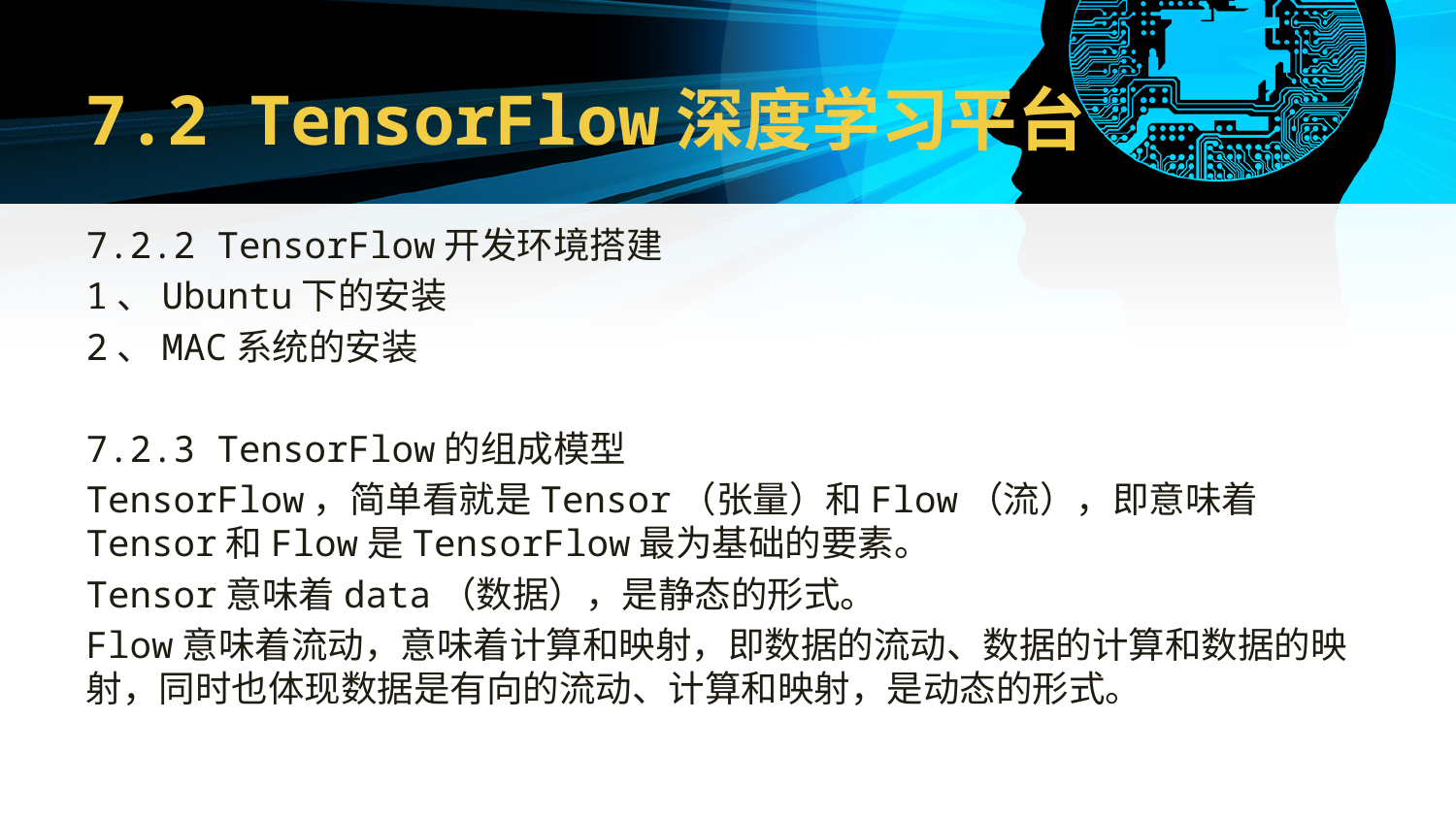

# 7.2 TensorFlow深度学习平台
7.2.2 TensorFlow开发环境搭建
1、Ubuntu下的安装
2、MAC系统的安装

7.2.3 TensorFlow的组成模型
TensorFlow，简单看就是Tensor（张量）和Flow（流），即意味着Tensor和Flow是TensorFlow最为基础的要素。
Tensor意味着data（数据），是静态的形式。
Flow意味着流动，意味着计算和映射，即数据的流动、数据的计算和数据的映射，同时也体现数据是有向的流动、计算和映射，是动态的形式。